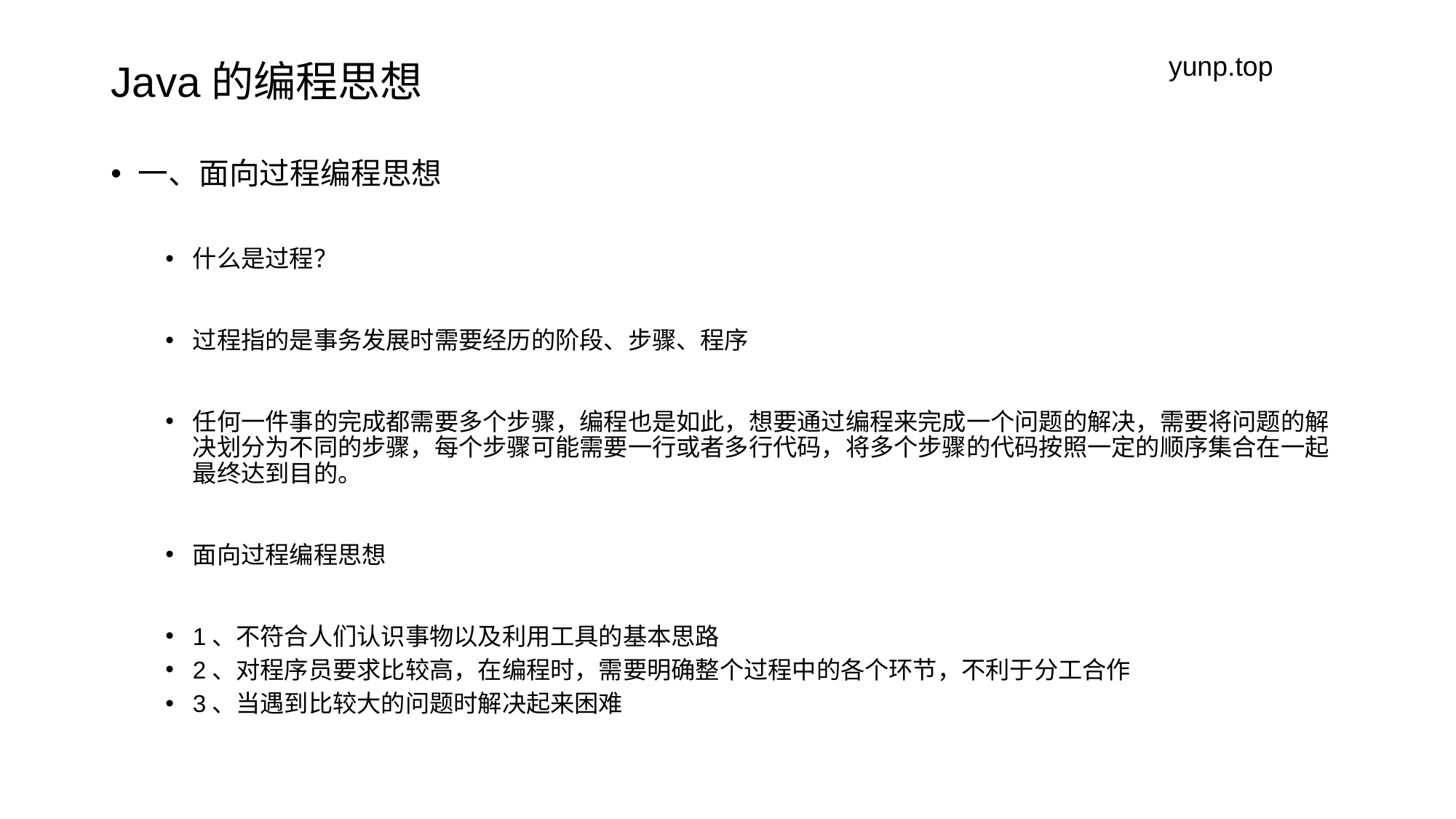

# Java的编程思想
yunp.top
一、面向过程编程思想

什么是过程？

过程指的是事务发展时需要经历的阶段、步骤、程序

任何一件事的完成都需要多个步骤，编程也是如此，想要通过编程来完成一个问题的解决，需要将问题的解决划分为不同的步骤，每个步骤可能需要一行或者多行代码，将多个步骤的代码按照一定的顺序集合在一起最终达到目的。

面向过程编程思想

1、不符合人们认识事物以及利用工具的基本思路
2、对程序员要求比较高，在编程时，需要明确整个过程中的各个环节，不利于分工合作
3、当遇到比较大的问题时解决起来困难